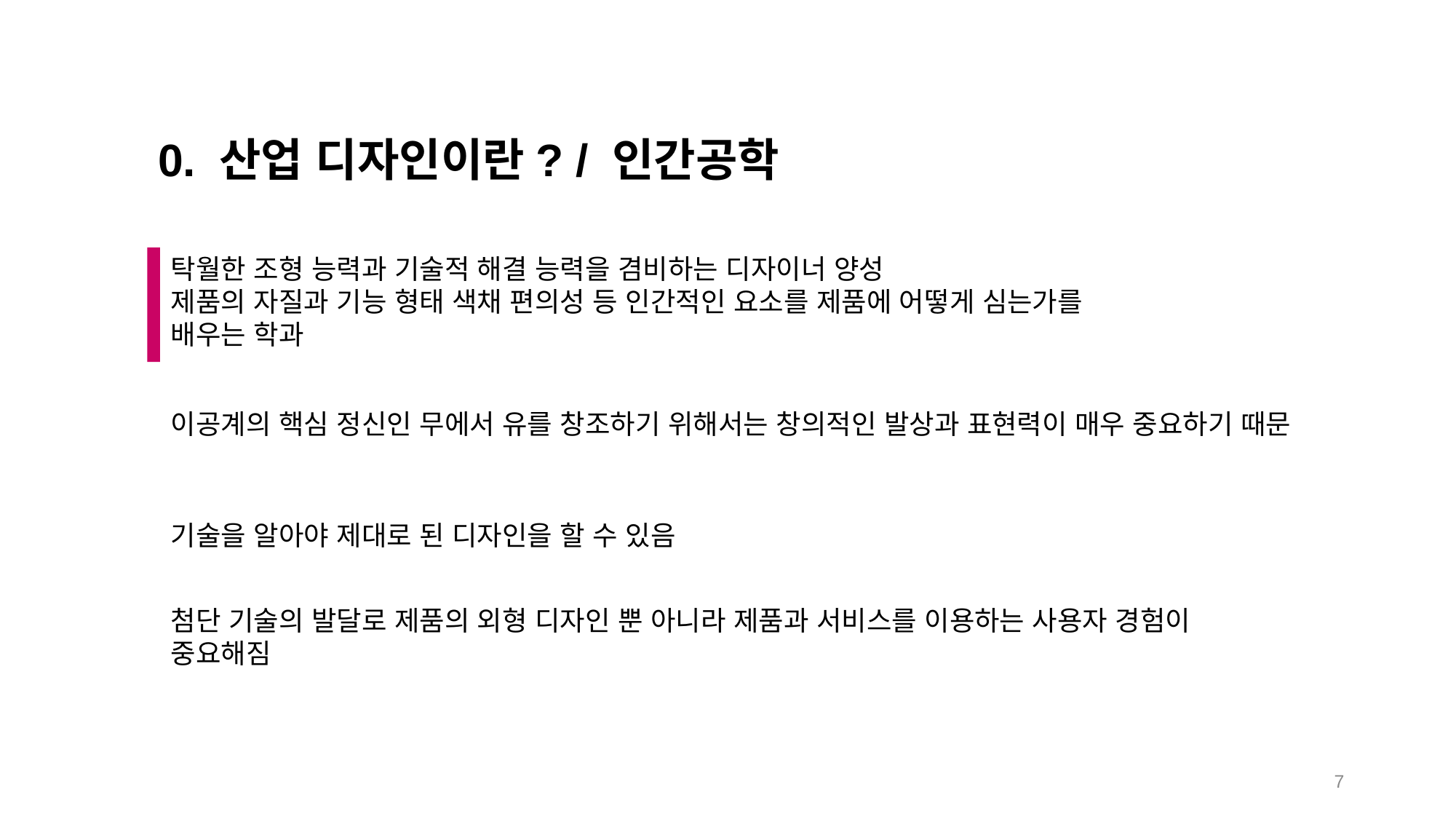

0. 산업 디자인이란? / 인간공학
탁월한 조형 능력과 기술적 해결 능력을 겸비하는 디자이너 양성
제품의 자질과 기능 형태 색채 편의성 등 인간적인 요소를 제품에 어떻게 심는가를 배우는 학과
이공계의 핵심 정신인 무에서 유를 창조하기 위해서는 창의적인 발상과 표현력이 매우 중요하기 때문

기술을 알아야 제대로 된 디자인을 할 수 있음
첨단 기술의 발달로 제품의 외형 디자인 뿐 아니라 제품과 서비스를 이용하는 사용자 경험이 중요해짐
7